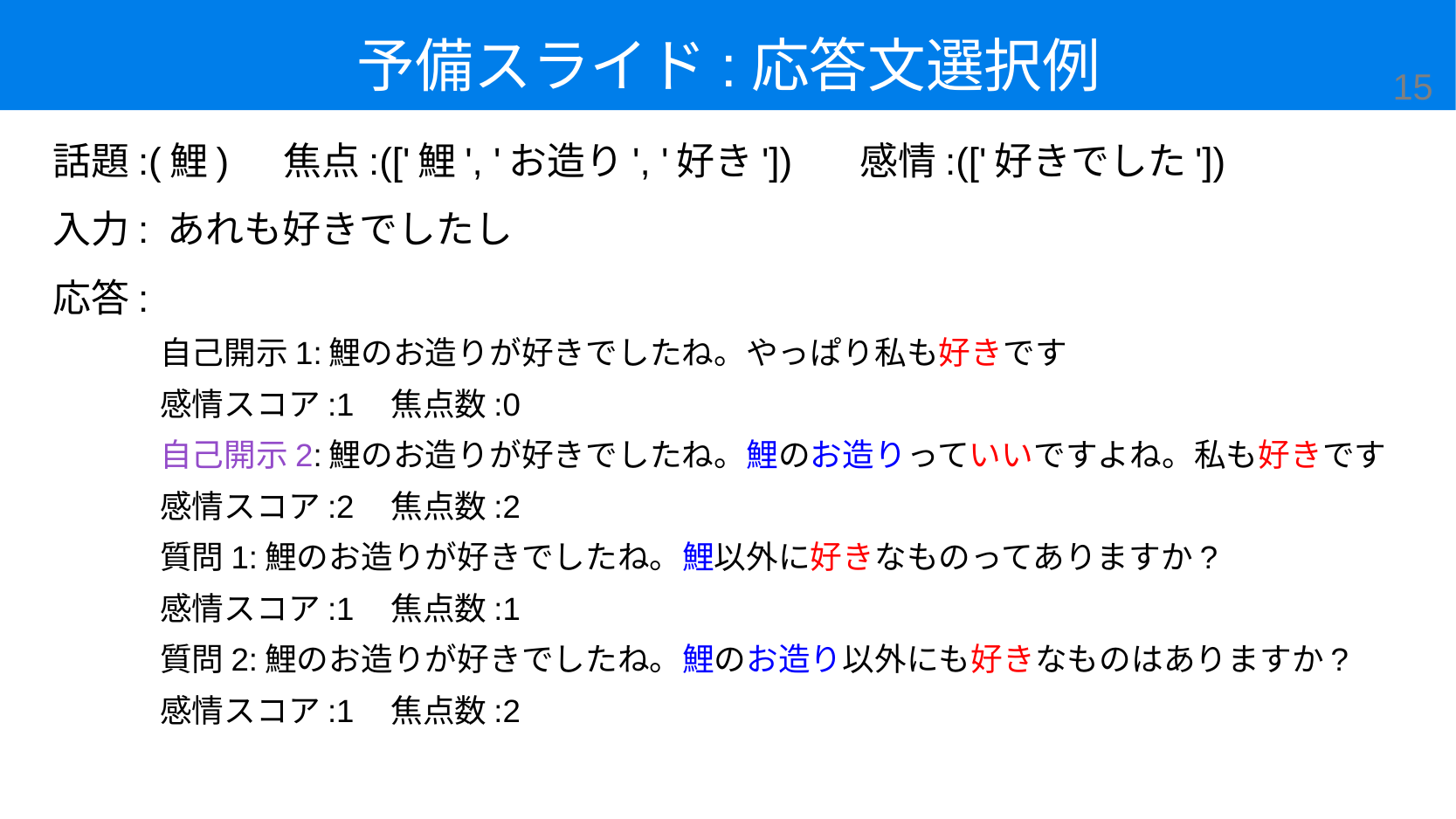

# 予備スライド:応答文選択例
15
話題:(鯉)	焦点:(['鯉', 'お造り', '好き'])	感情:(['好きでした'])
入力: あれも好きでしたし
応答:
自己開示1:鯉のお造りが好きでしたね。やっぱり私も好きです
		感情スコア:1	焦点数:0
自己開示2:鯉のお造りが好きでしたね。鯉のお造りっていいですよね。私も好きです
		感情スコア:2	焦点数:2
質問1:鯉のお造りが好きでしたね。鯉以外に好きなものってありますか?
		感情スコア:1	焦点数:1
質問2:鯉のお造りが好きでしたね。鯉のお造り以外にも好きなものはありますか?
		感情スコア:1	焦点数:2